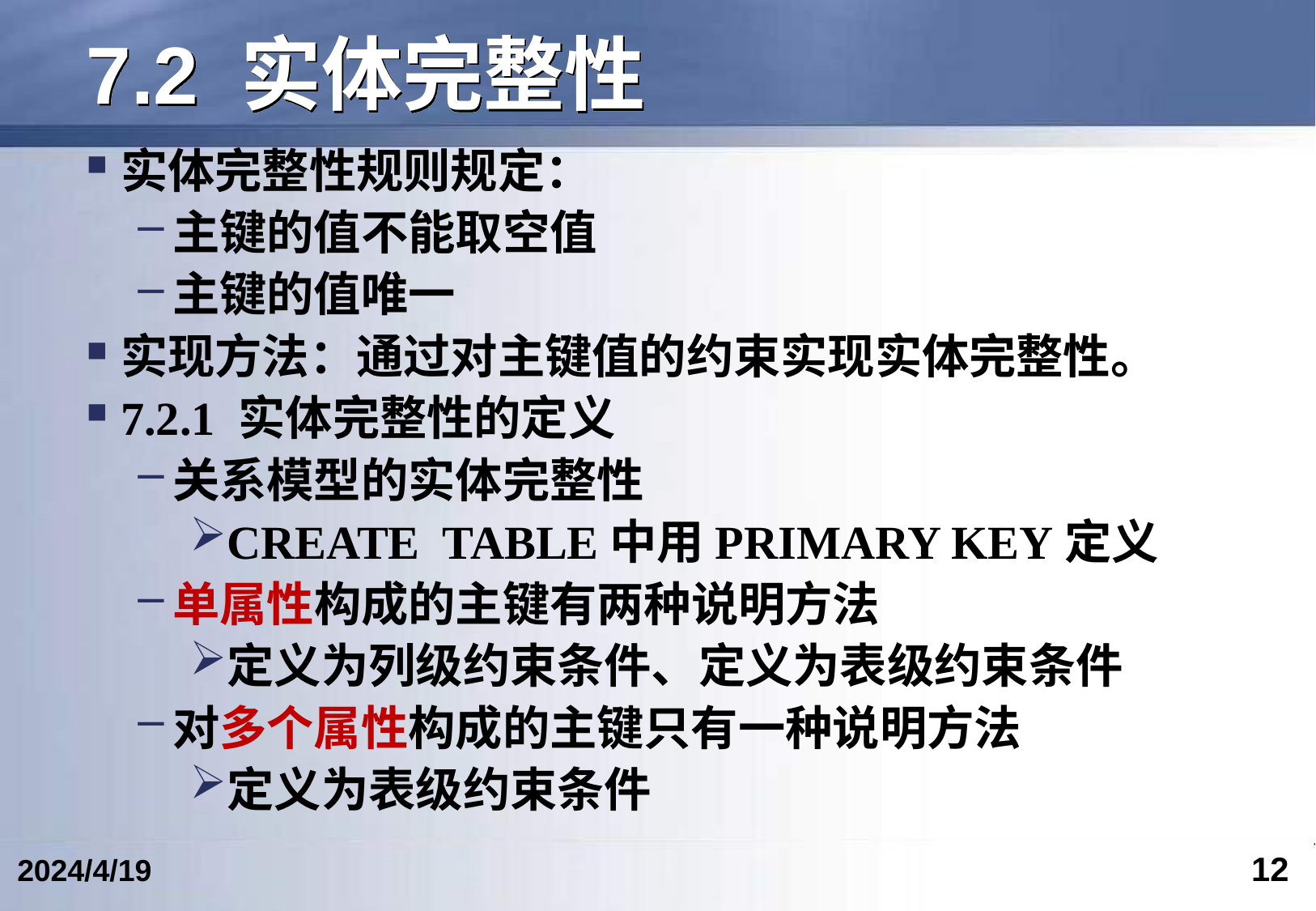

# 7.2 实体完整性
实体完整性规则规定：
主键的值不能取空值
主键的值唯一
实现方法：通过对主键值的约束实现实体完整性。
7.2.1 实体完整性的定义
关系模型的实体完整性
CREATE  TABLE中用PRIMARY KEY定义
单属性构成的主键有两种说明方法
定义为列级约束条件、定义为表级约束条件
对多个属性构成的主键只有一种说明方法
定义为表级约束条件
12
2024/4/19